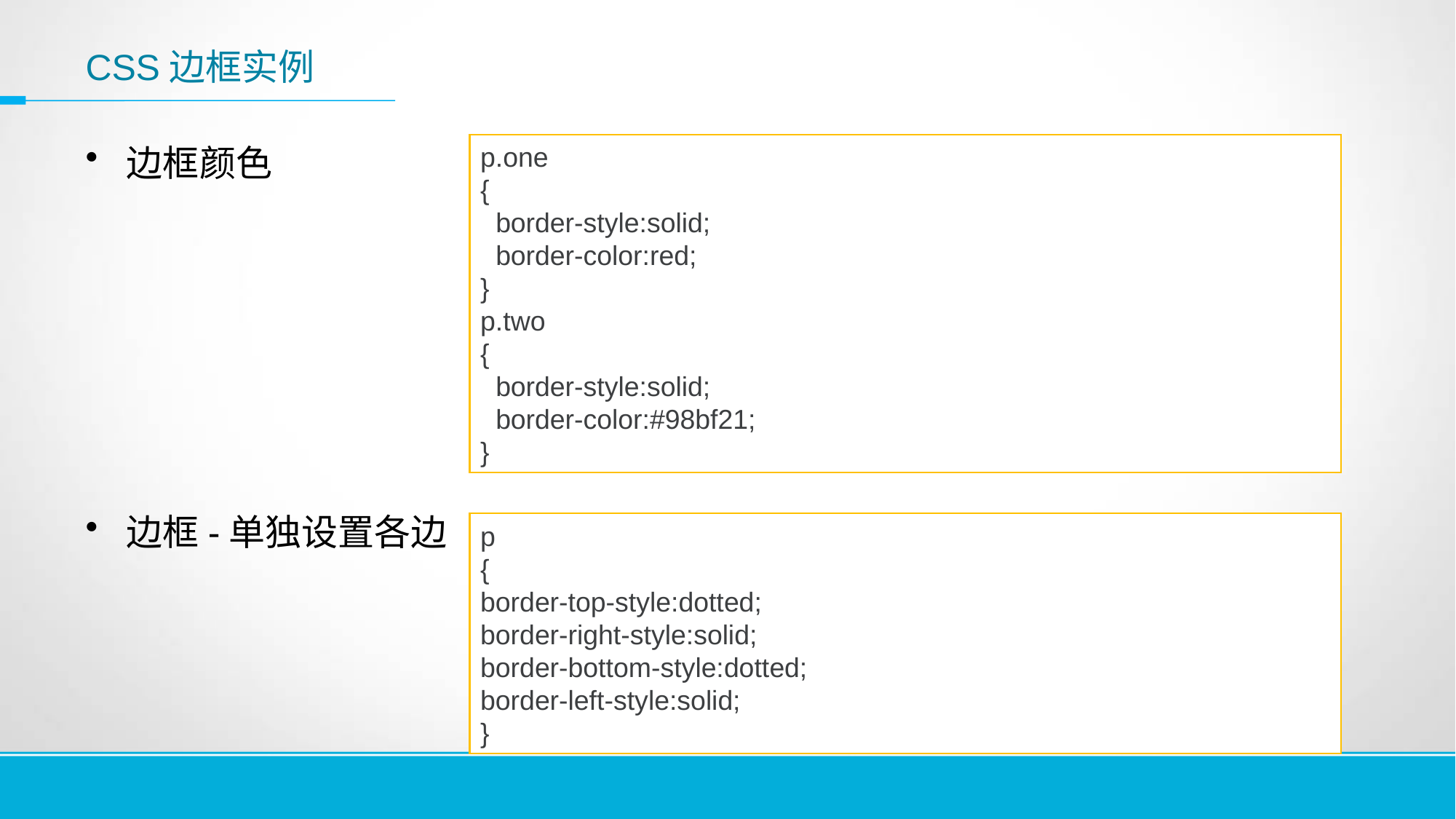

# CSS边框实例
p.one
{
  border-style:solid;
  border-color:red;
}
p.two
{
  border-style:solid;
  border-color:#98bf21;
}
边框颜色

边框-单独设置各边
p
{
border-top-style:dotted;
border-right-style:solid;
border-bottom-style:dotted;
border-left-style:solid;
}